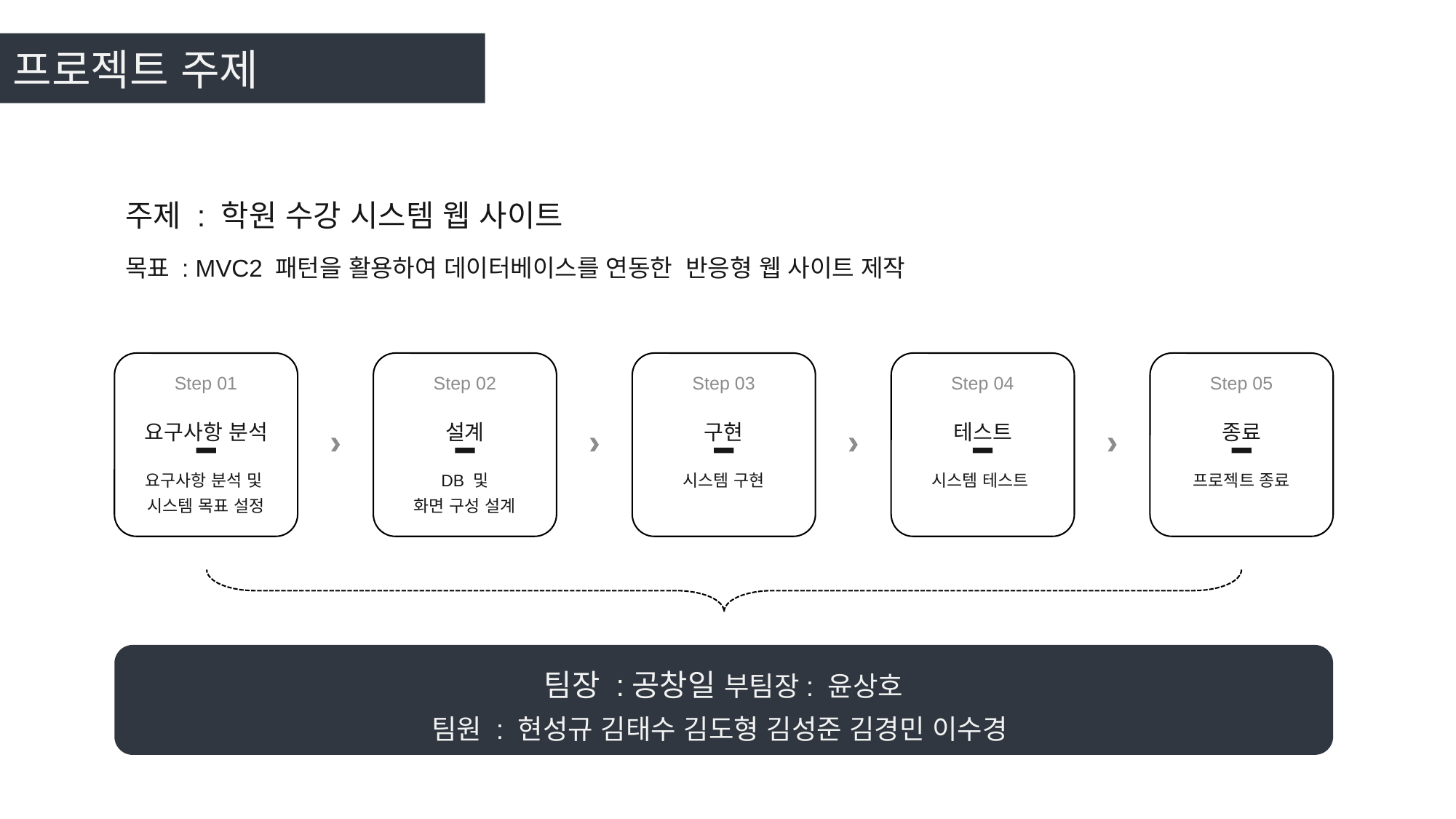

프로젝트 주제

주제 : 학원 수강 시스템 웹 사이트
목표 : MVC2 패턴을 활용하여 데이터베이스를 연동한  반응형 웹 사이트 제작

Step 01
요구사항 분석

요구사항 분석 및
시스템 목표 설정

Step 02
설계

 DB 및
화면 구성 설계

Step 03
구현

시스템 구현

Step 04
테스트

시스템 테스트

Step 05
종료

프로젝트 종료

팀장 :공창일 부팀장: 윤상호
팀원 : 현성규 김태수 김도형 김성준 김경민 이수경